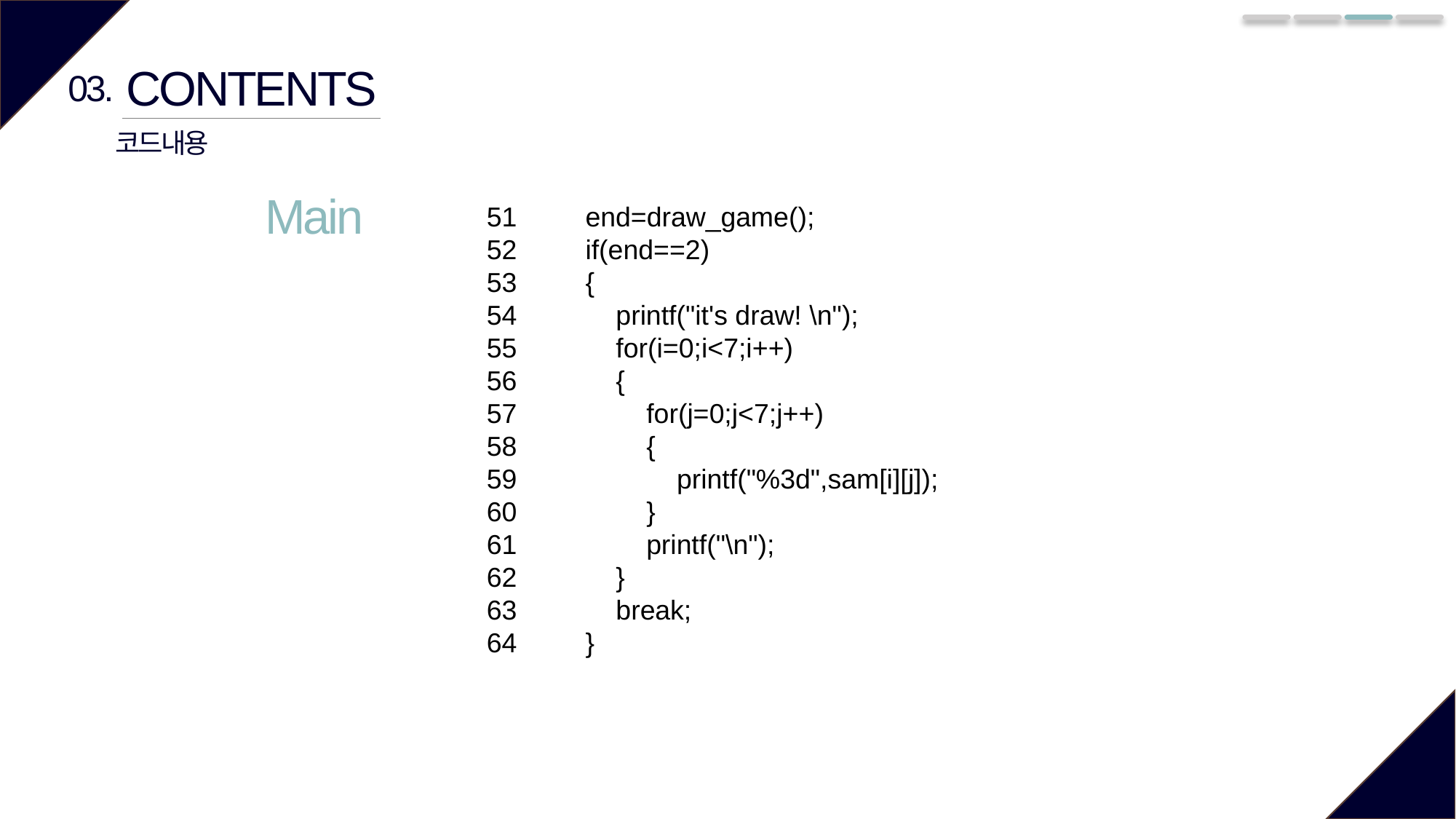

CONTENTS
03.
코드내용
Main
 51         end=draw_game();
 52         if(end==2)
 53         {
 54             printf("it's draw! \n");
 55             for(i=0;i<7;i++)
 56             {
 57                 for(j=0;j<7;j++)
 58                 {
 59                     printf("%3d",sam[i][j]);
 60                 }
 61                 printf("\n");
 62             }
 63             break;
 64         }